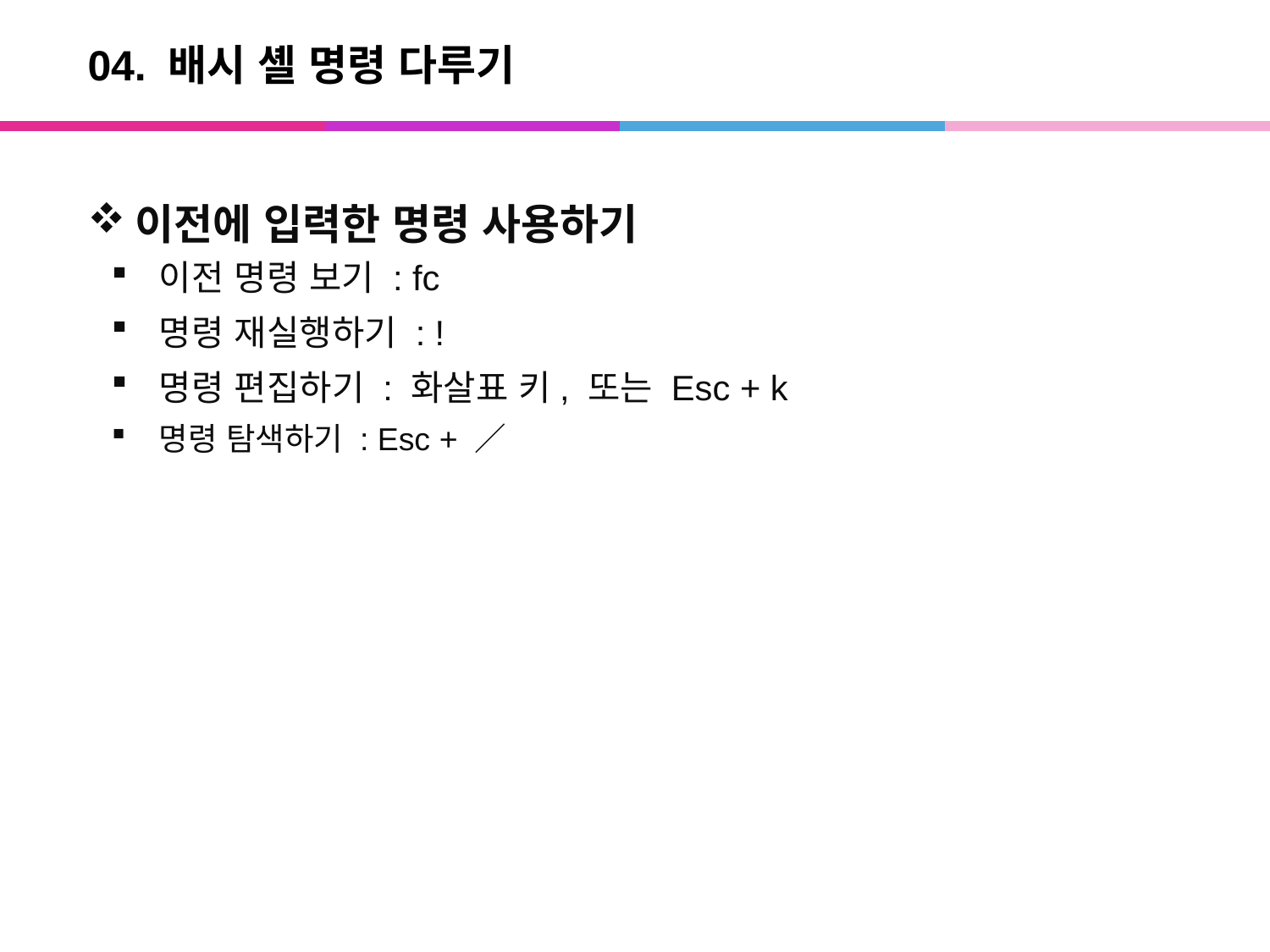

# 04. 배시 셸 명령 다루기
이전에 입력한 명령 사용하기
이전 명령 보기 : fc
명령 재실행하기 : !
명령 편집하기 : 화살표 키, 또는 Esc + k
명령 탐색하기 : Esc + ／